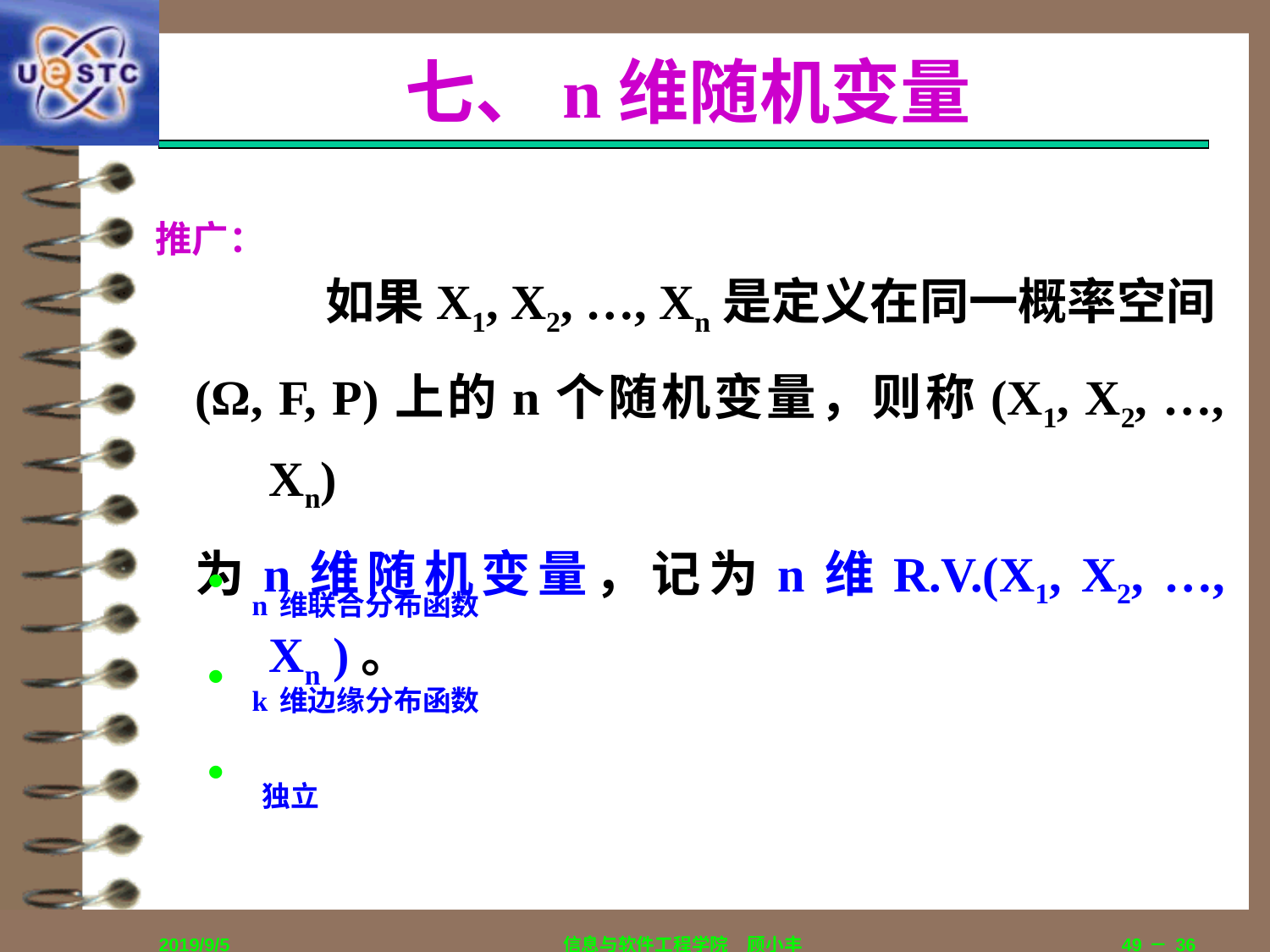

# 七、n维随机变量
推广：
	    如果X1, X2, …, Xn是定义在同一概率空间
(Ω, F, P)上的n个随机变量，则称(X1, X2, …, Xn)
为n维随机变量，记为n维R.V.(X1, X2, …, Xn )。
  n维联合分布函数
  k维边缘分布函数
  独立
2019/9/5
信息与软件工程学院　顾小丰
49－36